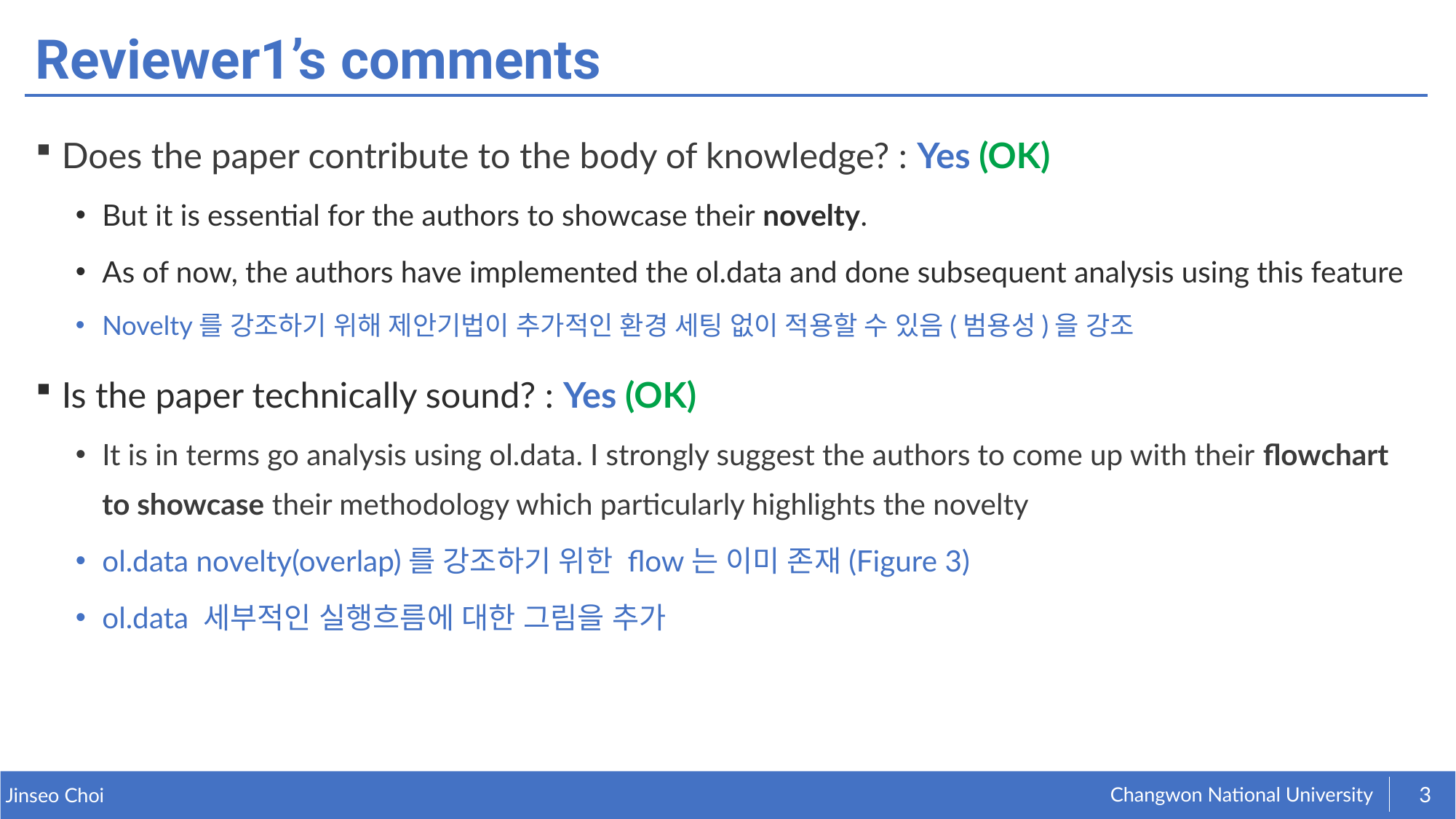

# Reviewer1’s comments
Does the paper contribute to the body of knowledge? : Yes (OK)
But it is essential for the authors to showcase their novelty.
As of now, the authors have implemented the ol.data and done subsequent analysis using this feature
Novelty를 강조하기 위해 제안기법이 추가적인 환경 세팅 없이 적용할 수 있음(범용성)을 강조
Is the paper technically sound? : Yes (OK)
It is in terms go analysis using ol.data. I strongly suggest the authors to come up with their flowchart to showcase their methodology which particularly highlights the novelty
ol.data novelty(overlap)를 강조하기 위한 flow는 이미 존재(Figure 3)
ol.data 세부적인 실행흐름에 대한 그림을 추가

3